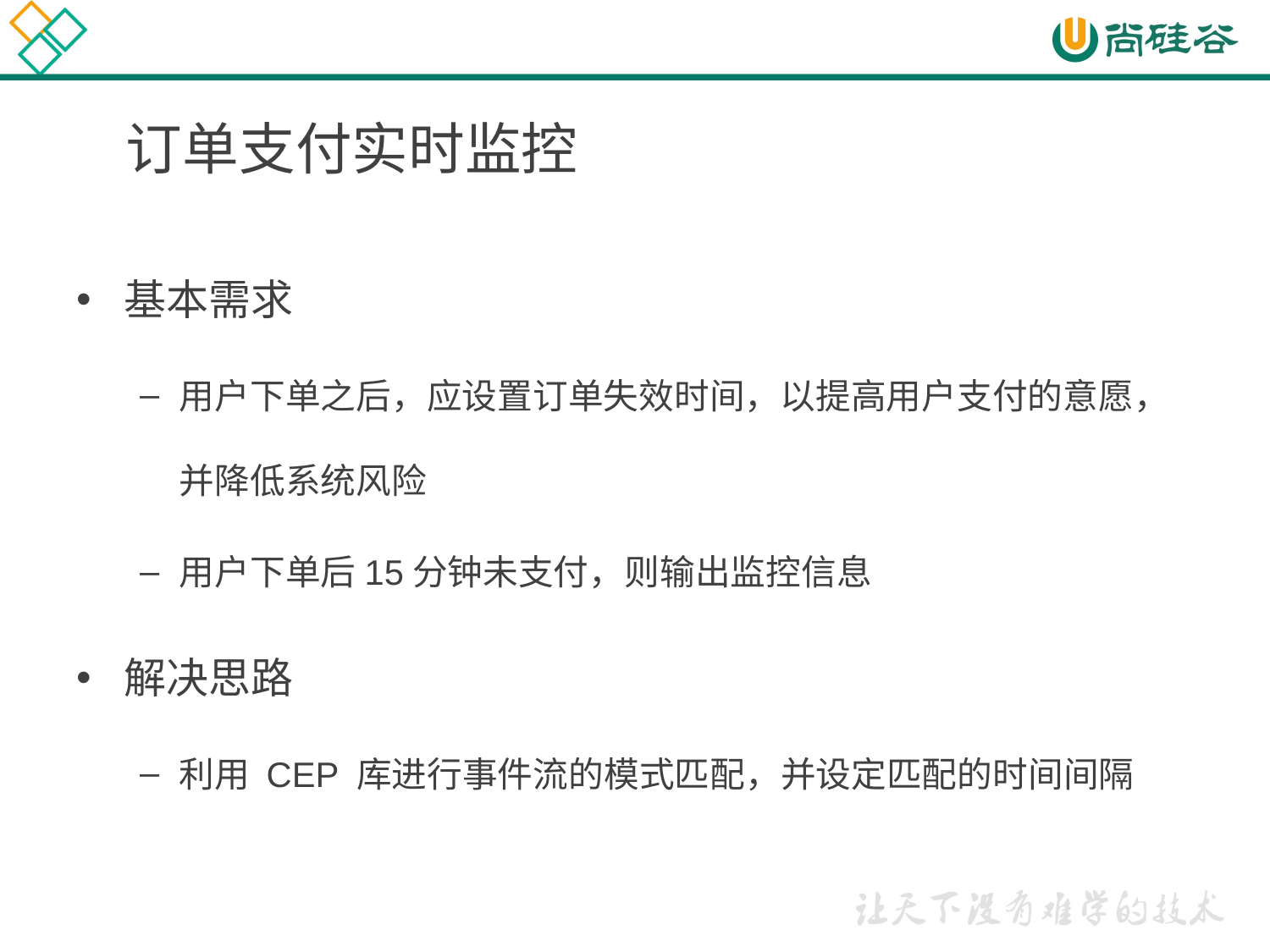

# 订单支付实时监控
基本需求
用户下单之后，应设置订单失效时间，以提高用户支付的意愿，并降低系统风险
用户下单后15分钟未支付，则输出监控信息
解决思路
利用 CEP 库进行事件流的模式匹配，并设定匹配的时间间隔